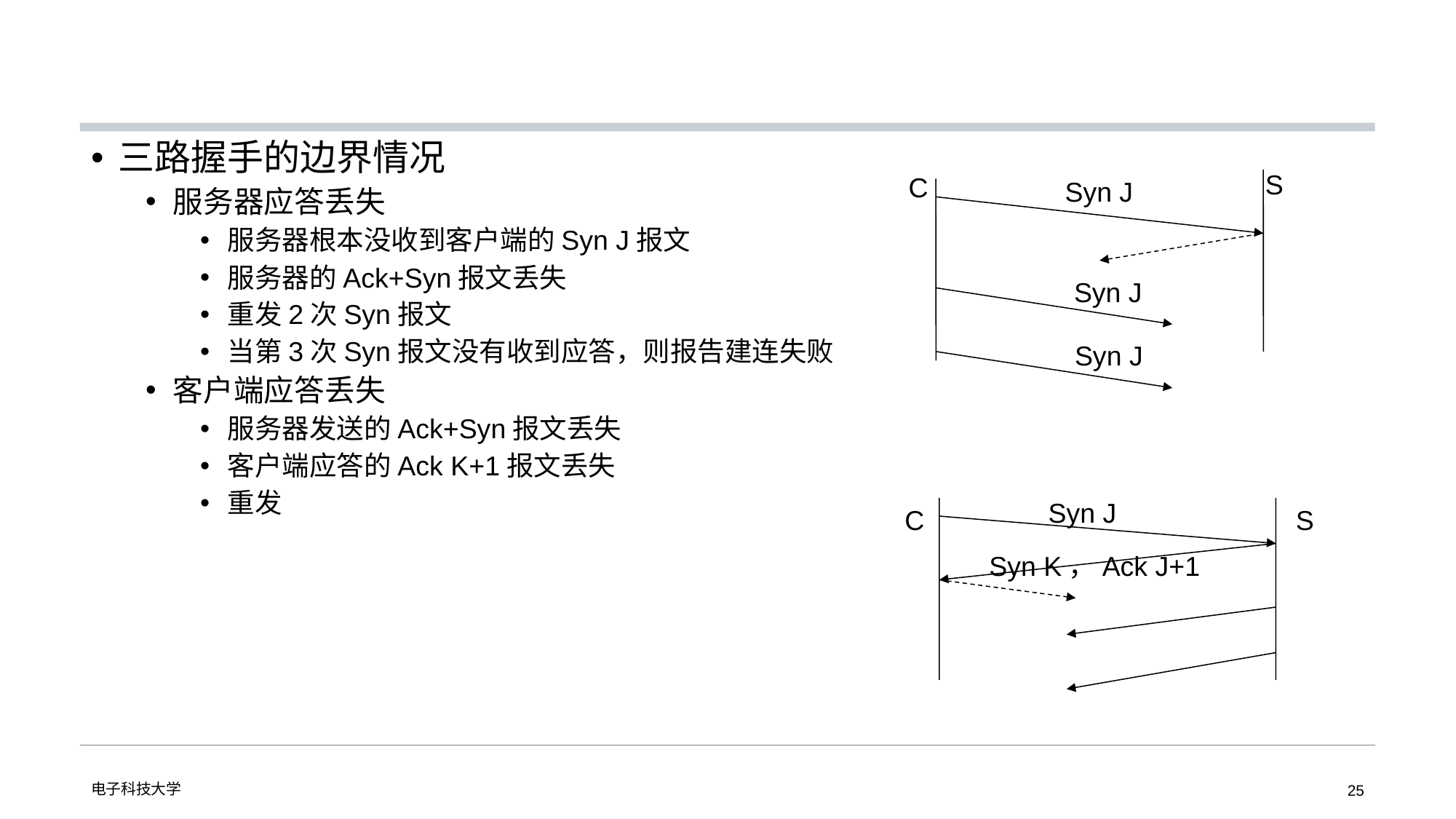

#
三路握手的边界情况
服务器应答丢失
服务器根本没收到客户端的Syn J报文
服务器的Ack+Syn报文丢失
重发2次Syn报文
当第3次Syn报文没有收到应答，则报告建连失败
客户端应答丢失
服务器发送的Ack+Syn报文丢失
客户端应答的Ack K+1报文丢失
重发
S
C

Syn J

Syn J

Syn J

Syn J

C
S

Syn K，Ack J+1

电子科技大学
25